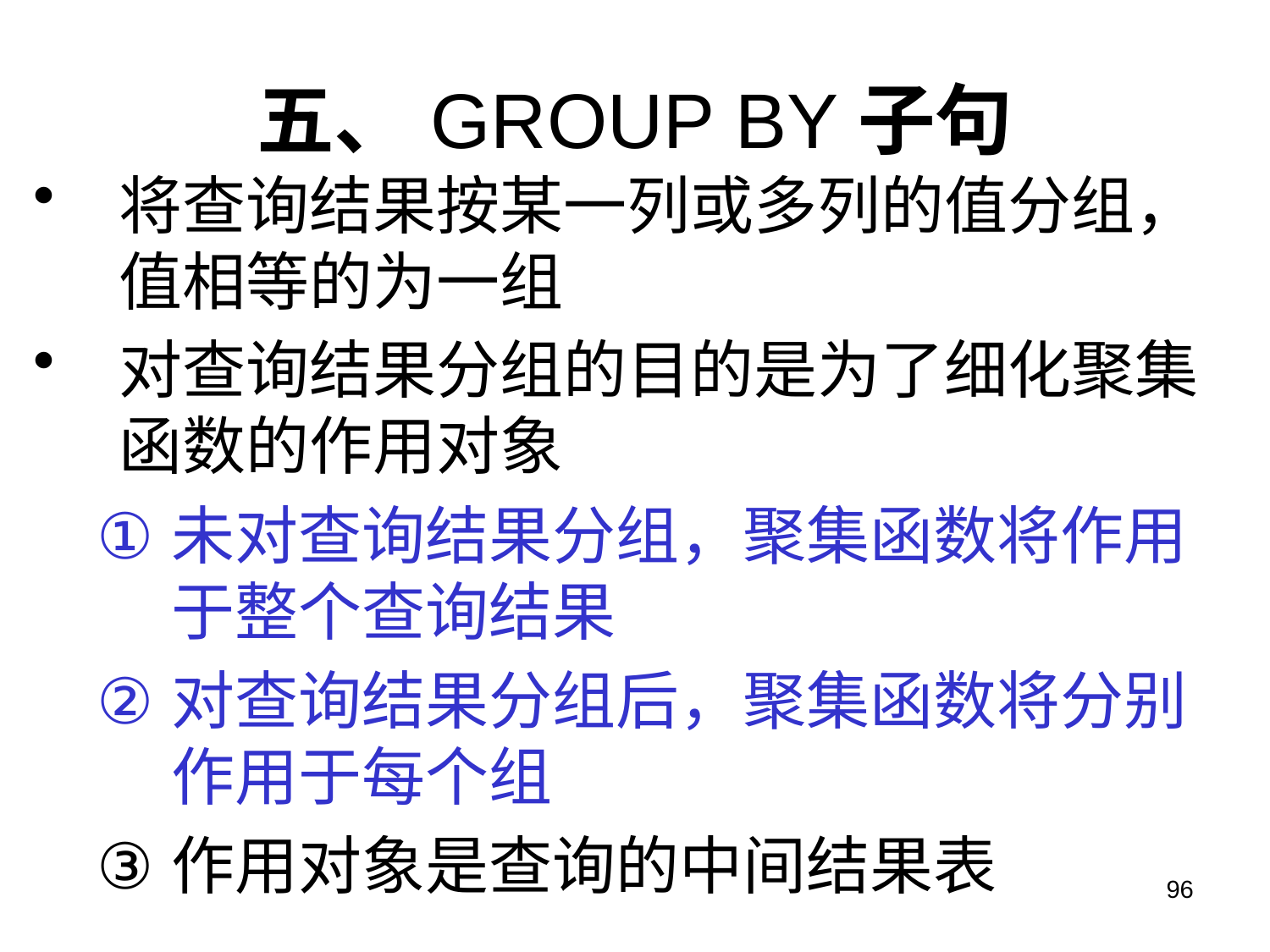

# 五、GROUP BY子句
将查询结果按某一列或多列的值分组，值相等的为一组
对查询结果分组的目的是为了细化聚集函数的作用对象
未对查询结果分组，聚集函数将作用于整个查询结果
对查询结果分组后，聚集函数将分别作用于每个组
作用对象是查询的中间结果表
96